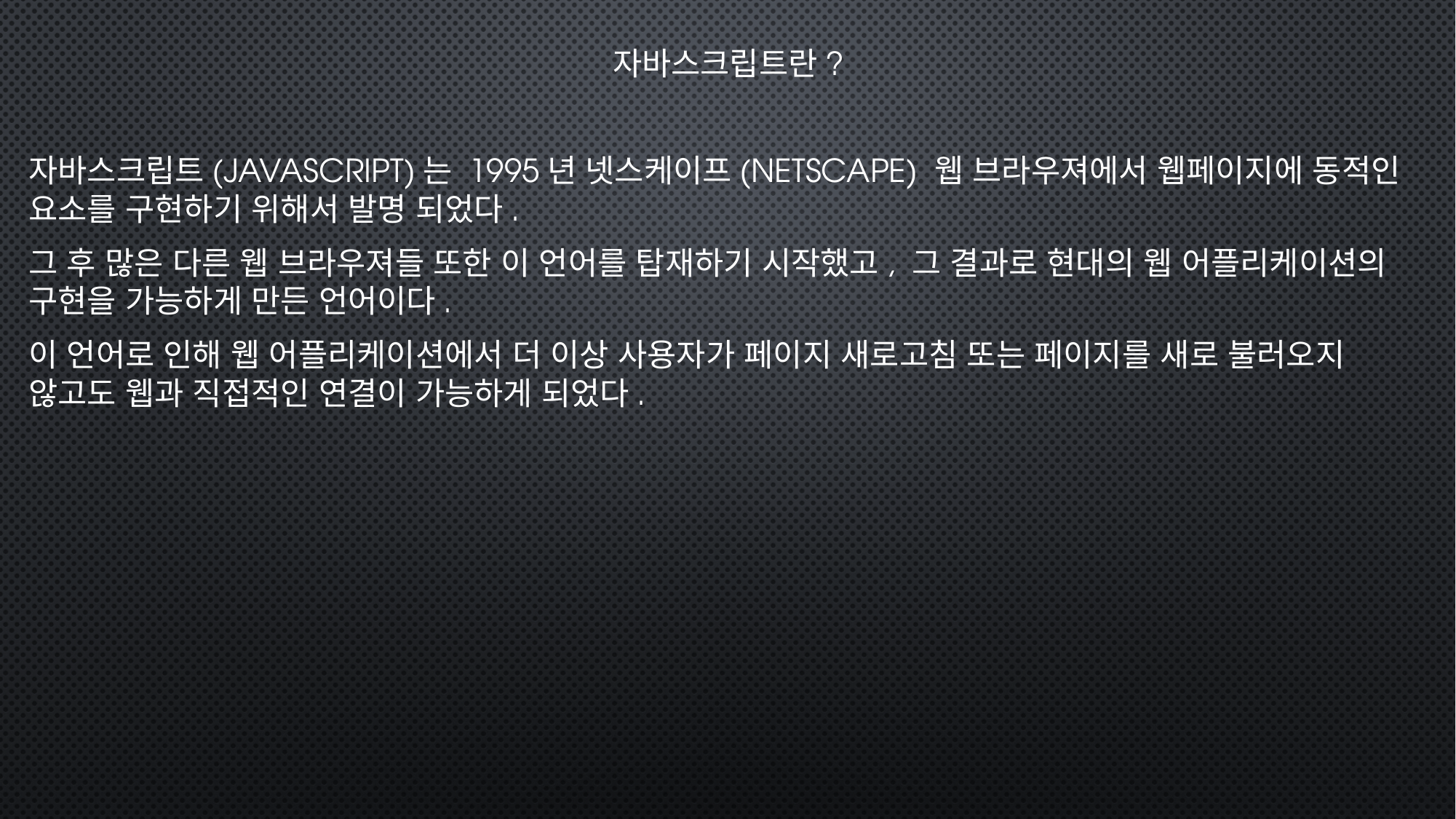

자바스크립트란?

자바스크립트(Javascript)는 1995년 넷스케이프(Netscape) 웹 브라우져에서 웹페이지에 동적인 요소를 구현하기 위해서 발명 되었다.
그 후 많은 다른 웹 브라우져들 또한 이 언어를 탑재하기 시작했고, 그 결과로 현대의 웹 어플리케이션의 구현을 가능하게 만든 언어이다.
이 언어로 인해 웹 어플리케이션에서 더 이상 사용자가 페이지 새로고침 또는 페이지를 새로 불러오지 않고도 웹과 직접적인 연결이 가능하게 되었다.